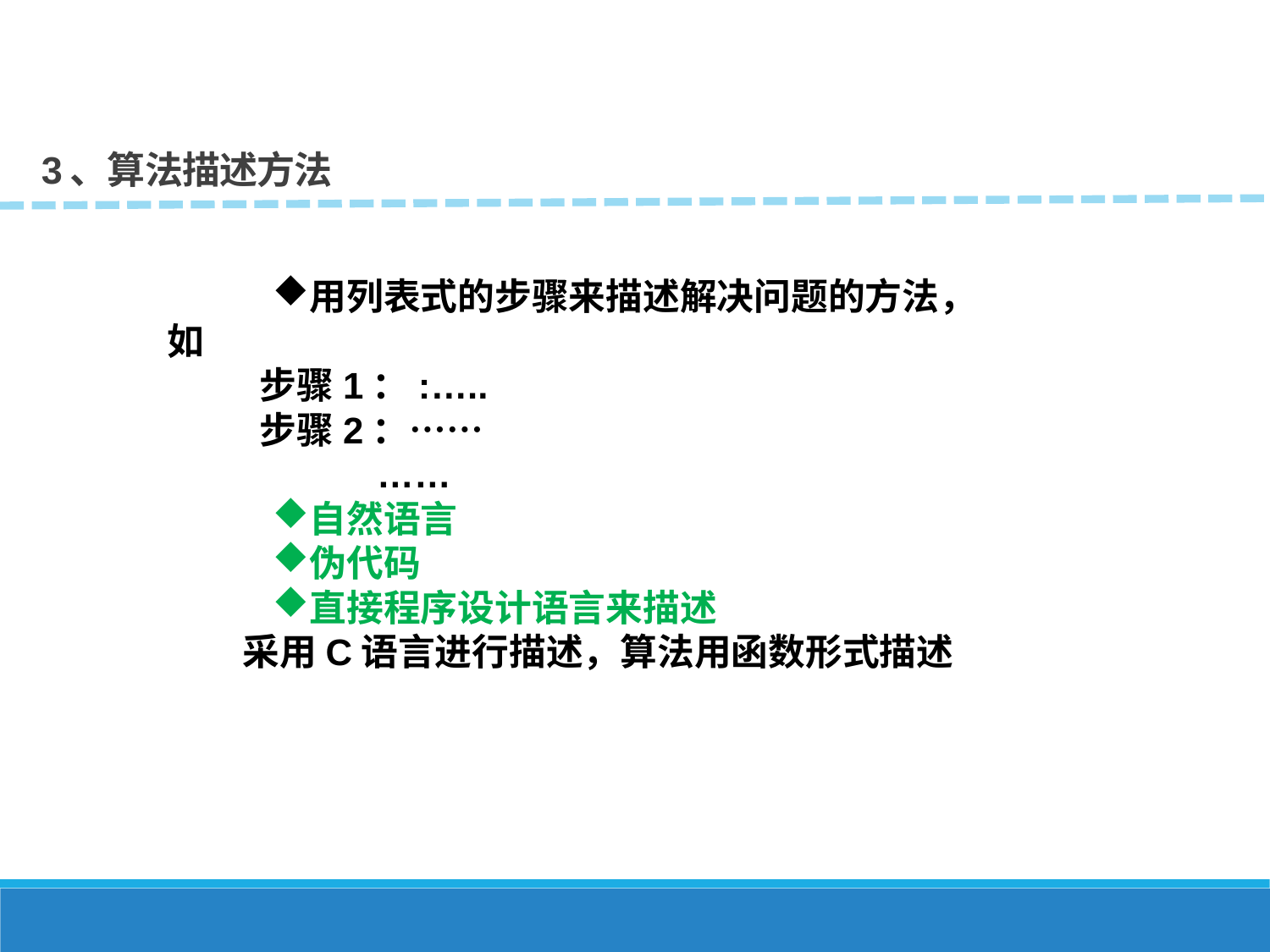

3、算法描述方法

用列表式的步骤来描述解决问题的方法，如
 步骤1：:…..
 步骤2：……
             ……
自然语言
伪代码
直接程序设计语言来描述
采用C语言进行描述，算法用函数形式描述